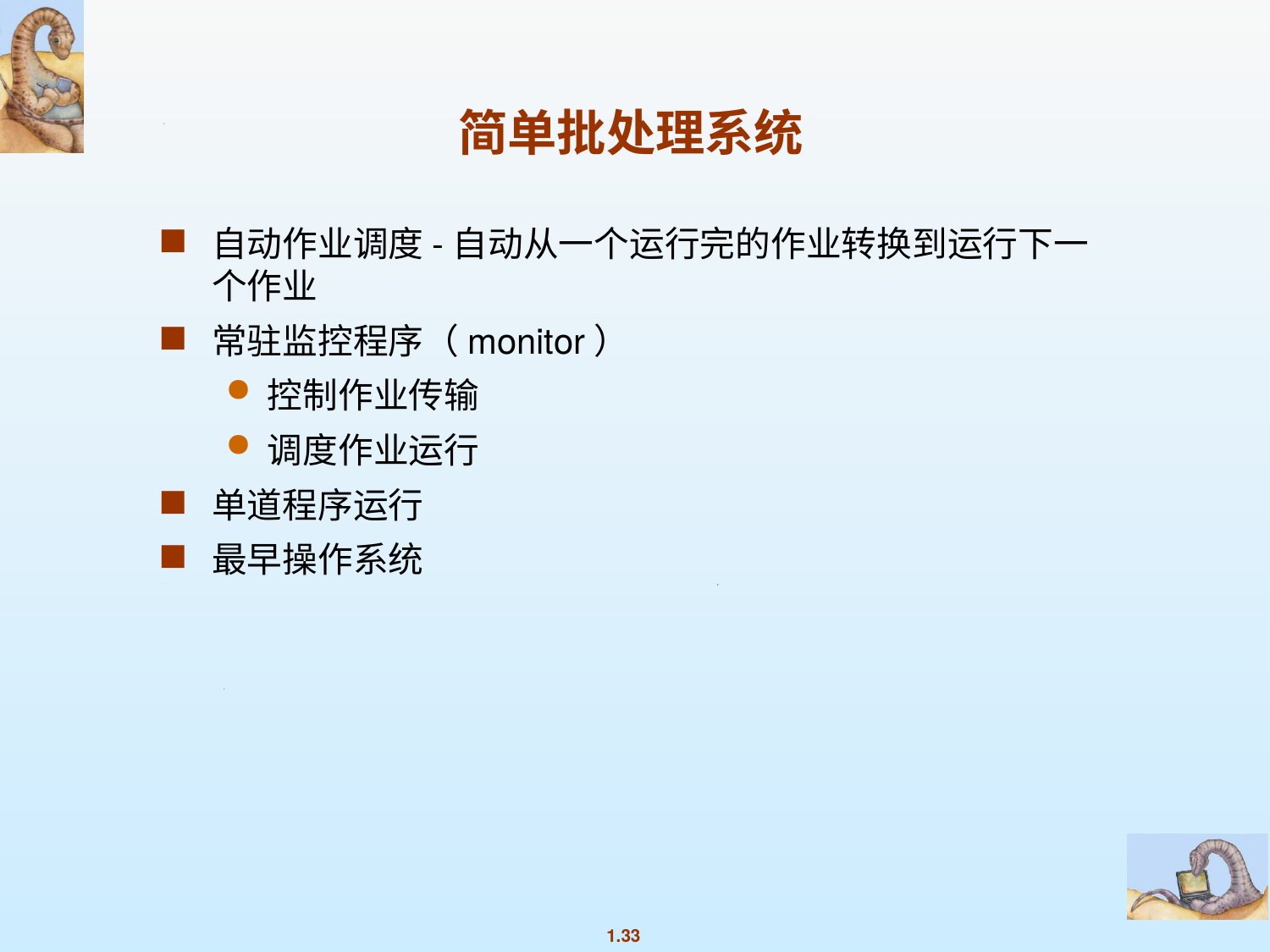

# 简单批处理系统
自动作业调度-自动从一个运行完的作业转换到运行下一个作业
常驻监控程序（monitor）
控制作业传输
调度作业运行
单道程序运行
最早操作系统